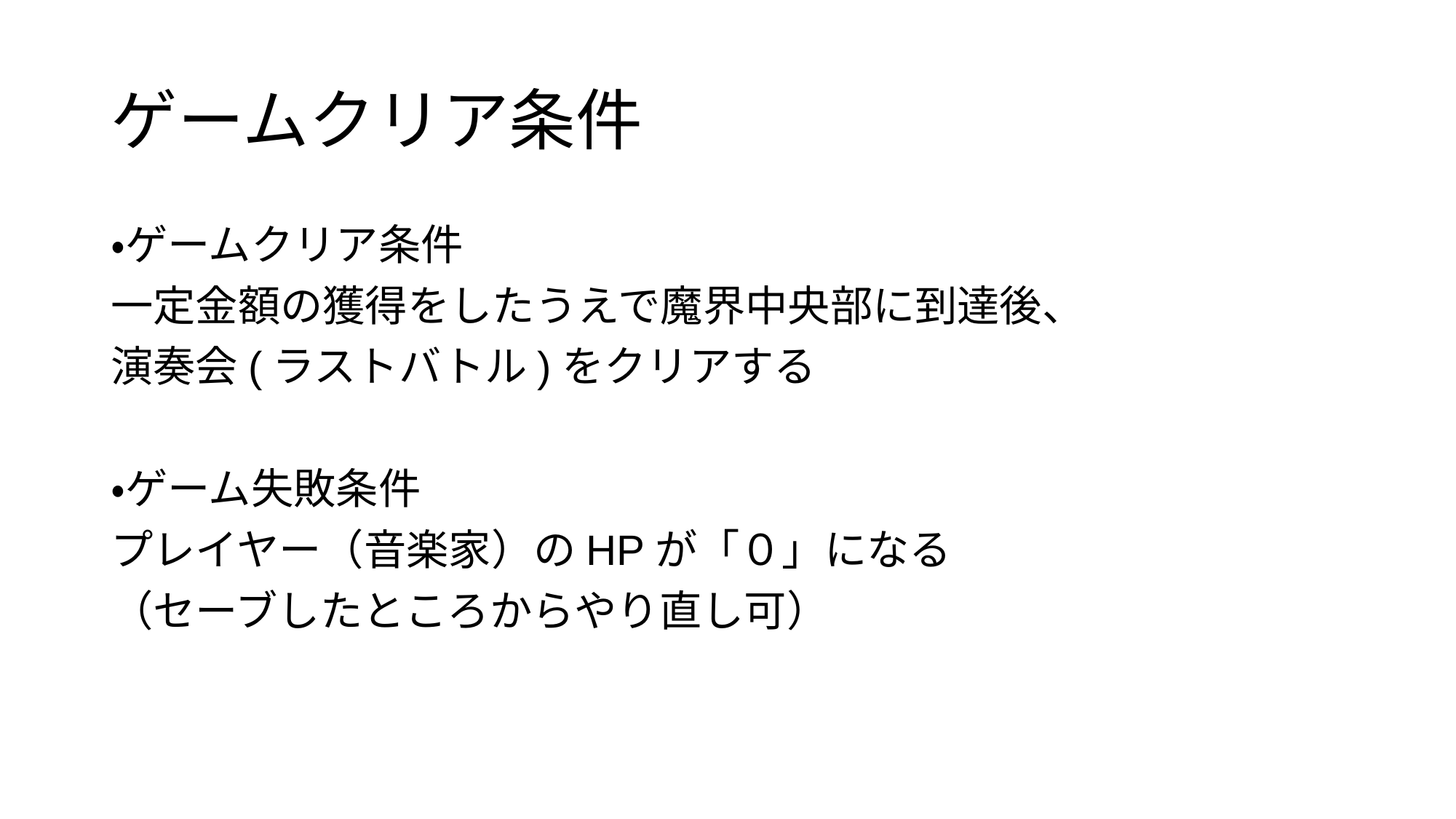

# ゲームクリア条件
・ゲームクリア条件
一定金額の獲得をしたうえで魔界中央部に到達後、
演奏会(ラストバトル)をクリアする

・ゲーム失敗条件
プレイヤー（音楽家）のHPが「０」になる
（セーブしたところからやり直し可）